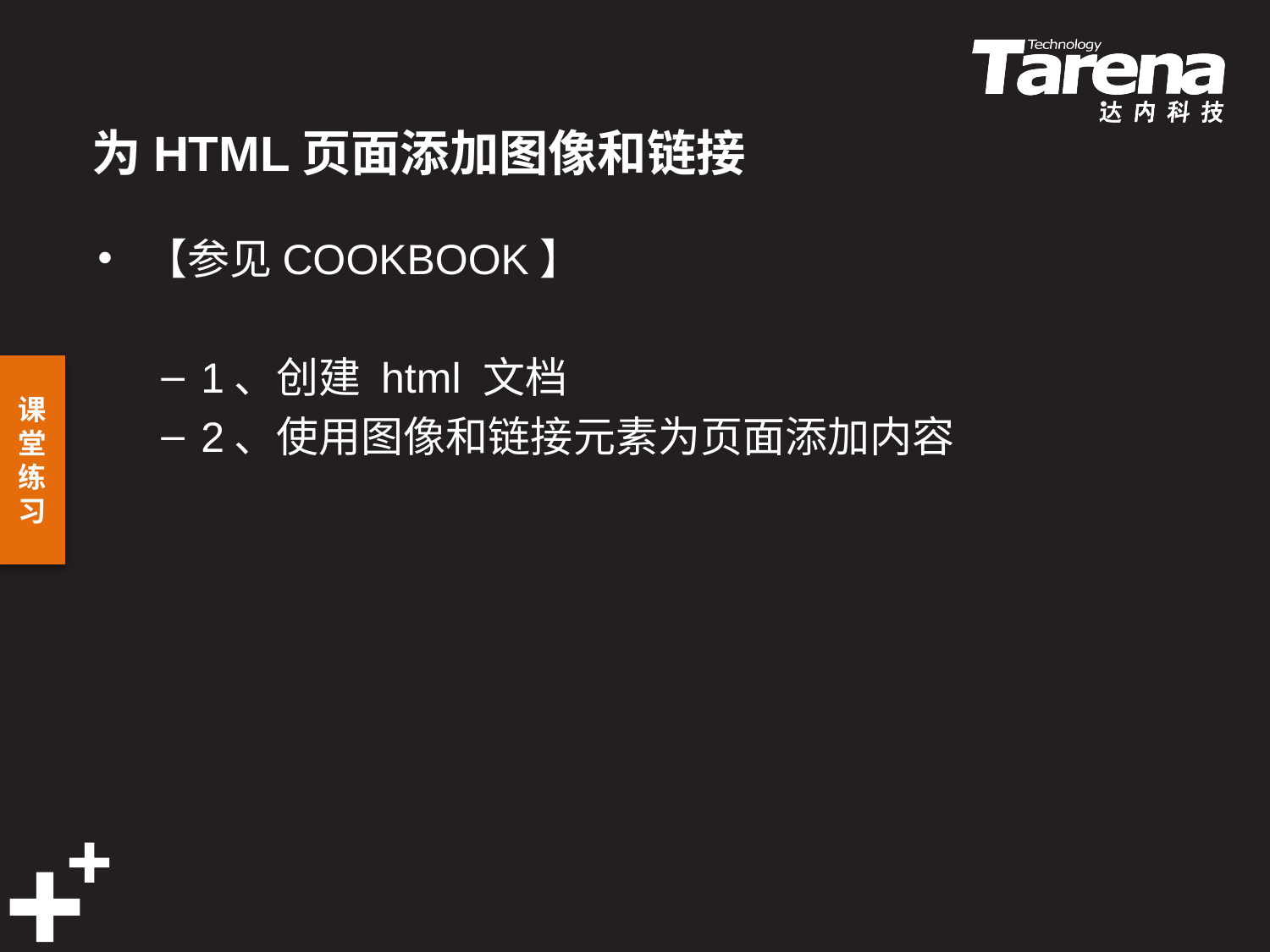

# 为HTML页面添加图像和链接
【参见COOKBOOK】

1、创建 html 文档
2、使用图像和链接元素为页面添加内容